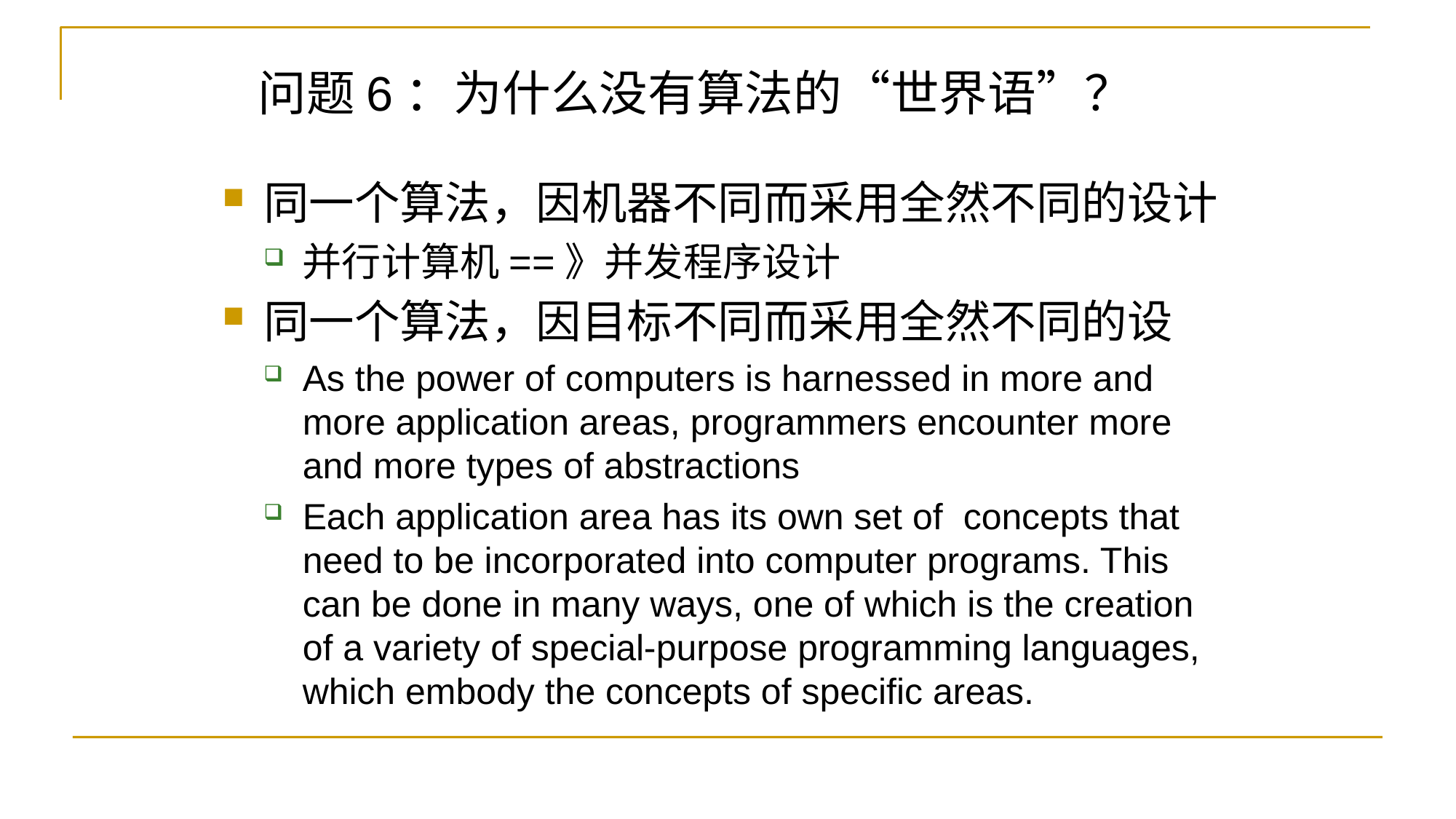

问题6：为什么没有算法的“世界语”？
同一个算法，因机器不同而采用全然不同的设计
并行计算机==》并发程序设计
同一个算法，因目标不同而采用全然不同的设
As the power of computers is harnessed in more and more application areas, programmers encounter more and more types of abstractions
Each application area has its own set of  concepts that need to be incorporated into computer programs. This can be done in many ways, one of which is the creation of a variety of special-purpose programming languages, which embody the concepts of specific areas.